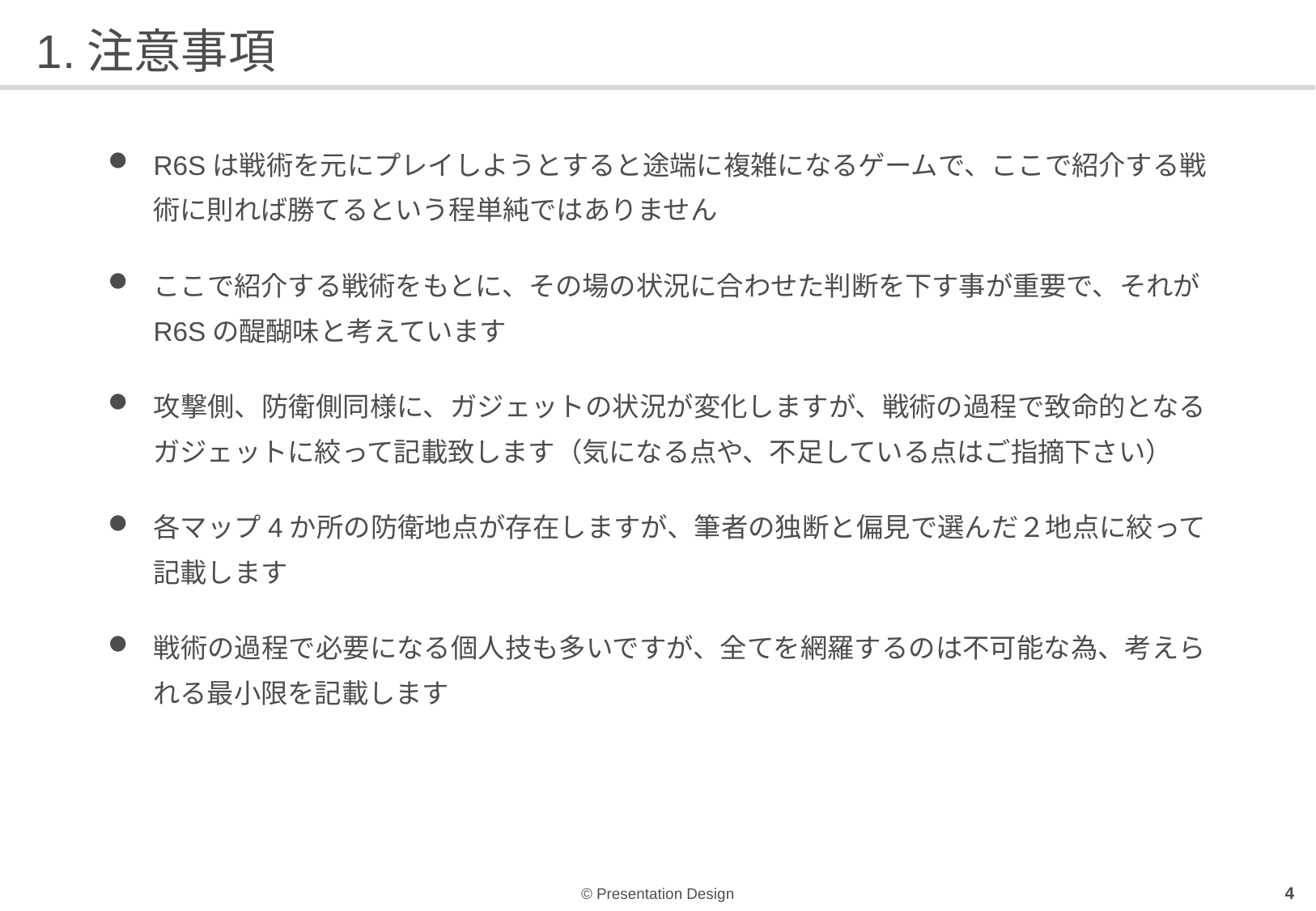

# 1.注意事項
R6Sは戦術を元にプレイしようとすると途端に複雑になるゲームで、ここで紹介する戦術に則れば勝てるという程単純ではありません
ここで紹介する戦術をもとに、その場の状況に合わせた判断を下す事が重要で、それがR6Sの醍醐味と考えています
攻撃側、防衛側同様に、ガジェットの状況が変化しますが、戦術の過程で致命的となるガジェットに絞って記載致します（気になる点や、不足している点はご指摘下さい）
各マップ4か所の防衛地点が存在しますが、筆者の独断と偏見で選んだ２地点に絞って記載します
戦術の過程で必要になる個人技も多いですが、全てを網羅するのは不可能な為、考えられる最小限を記載します

4